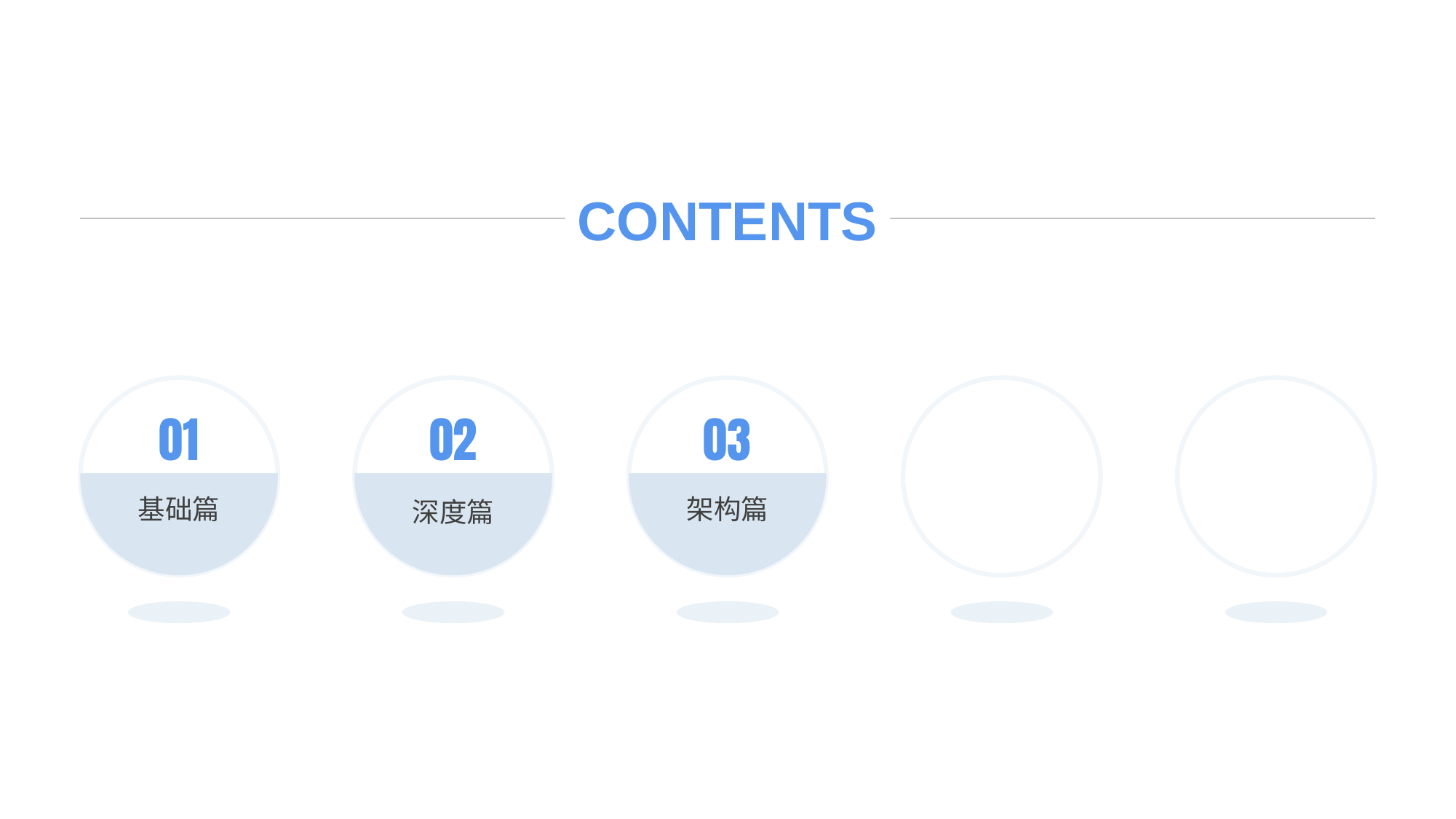

CONTENTS
01
02
03

基础篇
架构篇
深度篇